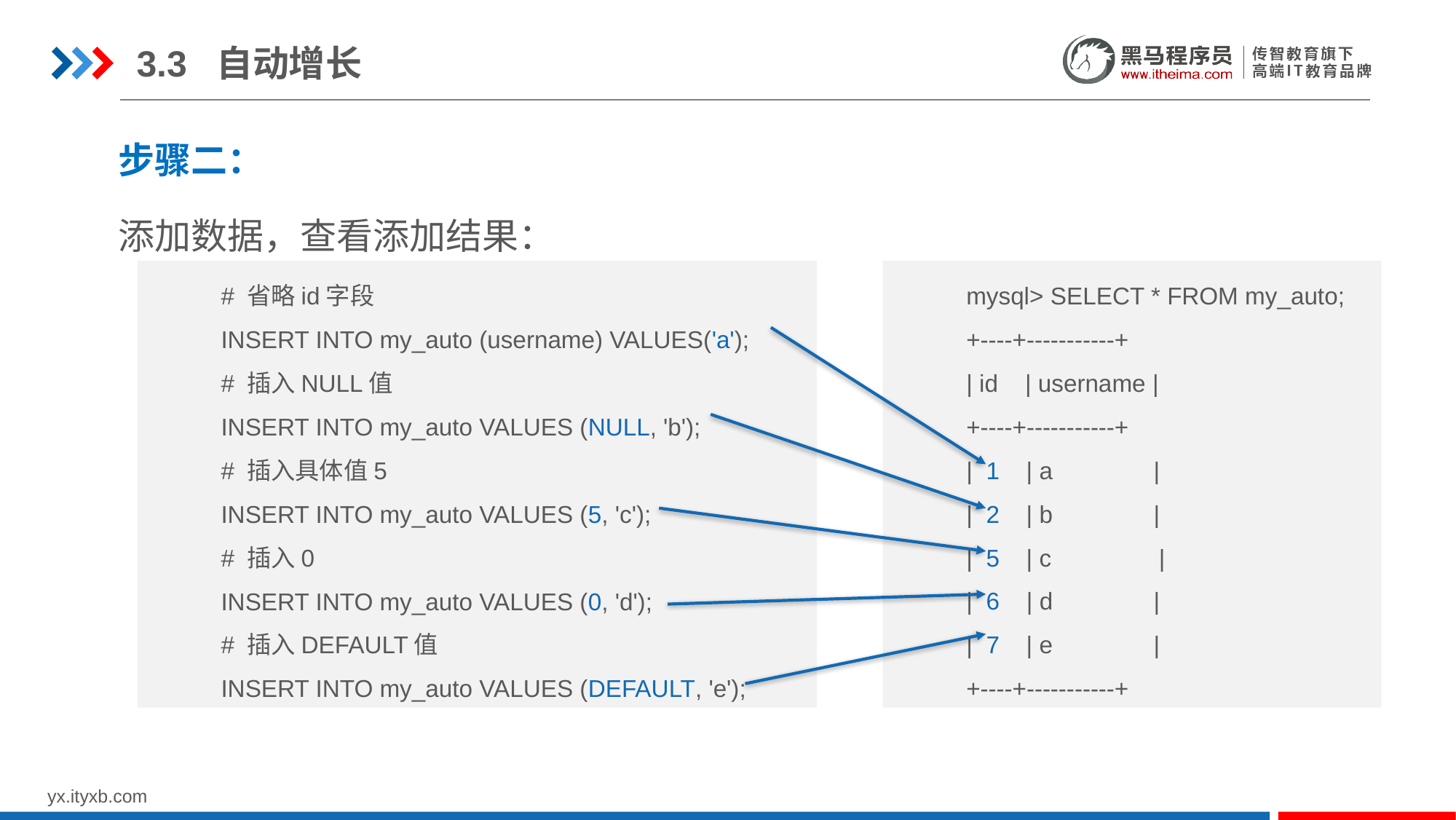

3.3  自动增长
步骤二：
添加数据，查看添加结果：
mysql> SELECT * FROM my_auto;
+----+-----------+
| id    | username |
+----+-----------+
|  1    | a               |
|  2    | b               |
|  5    | c                |
|  6    | d               |
|  7    | e               |
+----+-----------+
# 省略id字段
INSERT INTO my_auto (username) VALUES('a');
# 插入NULL值
INSERT INTO my_auto VALUES (NULL, 'b');
# 插入具体值5
INSERT INTO my_auto VALUES (5, 'c');
# 插入0
INSERT INTO my_auto VALUES (0, 'd');
# 插入DEFAULT值
INSERT INTO my_auto VALUES (DEFAULT, 'e');